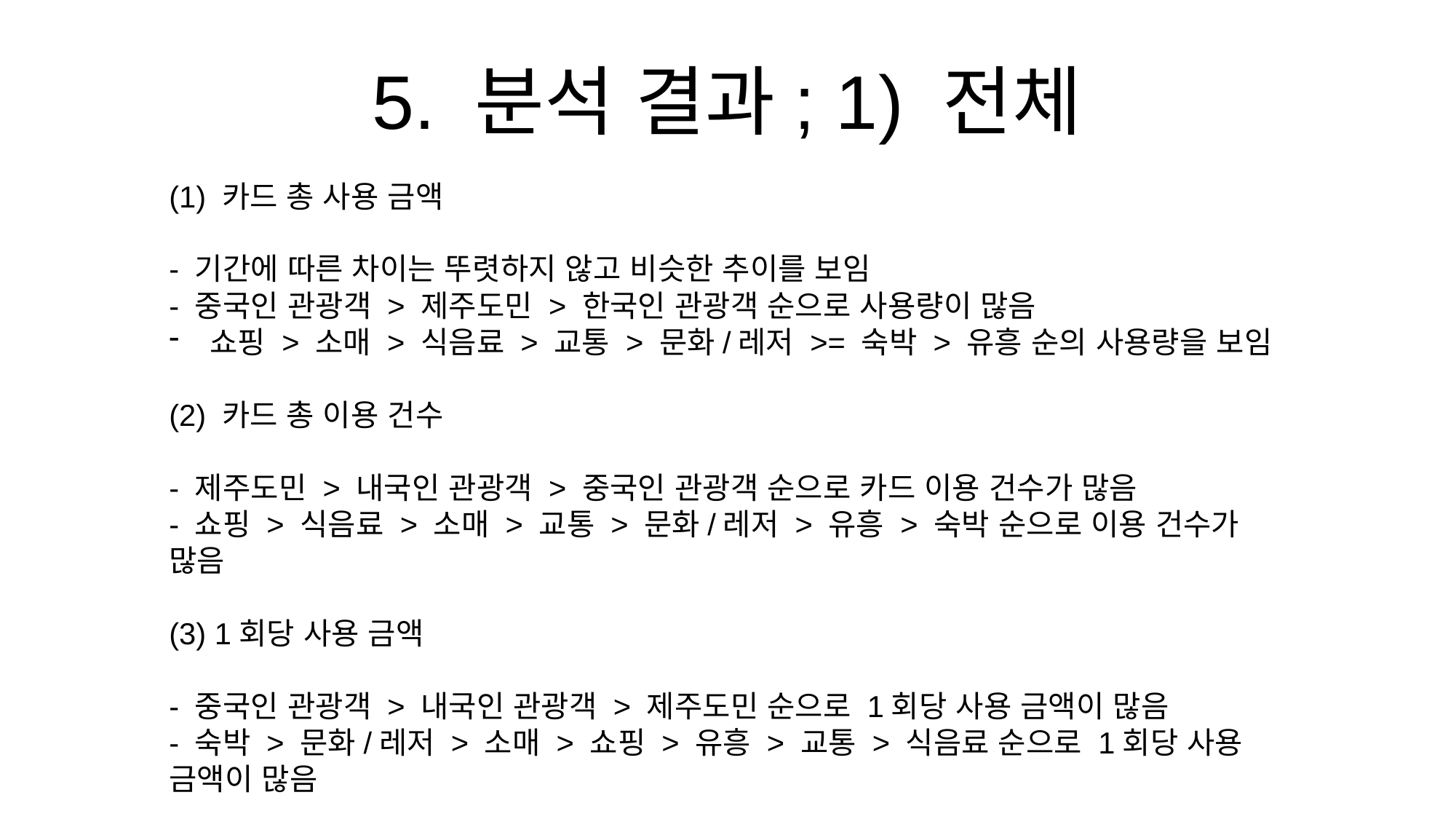

5. 분석 결과; 1) 전체
(1) 카드 총 사용 금액

- 기간에 따른 차이는 뚜렷하지 않고 비슷한 추이를 보임
- 중국인 관광객 > 제주도민 > 한국인 관광객 순으로 사용량이 많음
쇼핑 > 소매 > 식음료 > 교통 > 문화/레저 >= 숙박 > 유흥 순의 사용량을 보임

(2) 카드 총 이용 건수

- 제주도민 > 내국인 관광객 > 중국인 관광객 순으로 카드 이용 건수가 많음
- 쇼핑 > 식음료 > 소매 > 교통 > 문화/레저 > 유흥 > 숙박 순으로 이용 건수가 많음

(3) 1회당 사용 금액

- 중국인 관광객 > 내국인 관광객 > 제주도민 순으로 1회당 사용 금액이 많음
- 숙박 > 문화/레저 > 소매 > 쇼핑 > 유흥 > 교통 > 식음료 순으로 1회당 사용 금액이 많음